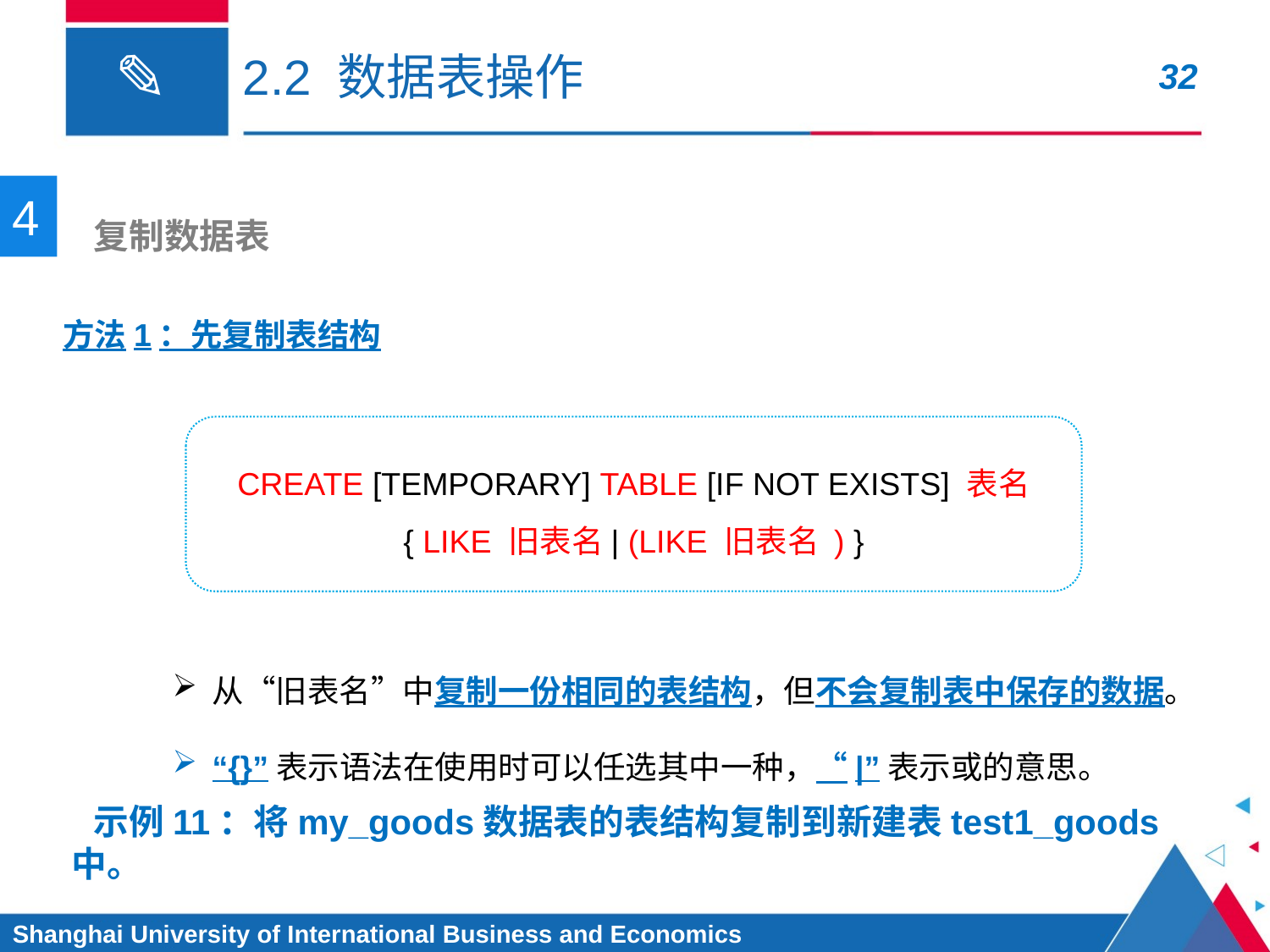

# 2.2 数据表操作

4
  复制数据表
方法1：先复制表结构

CREATE [TEMPORARY] TABLE [IF NOT EXISTS] 表名
{ LIKE 旧表名| (LIKE 旧表名 ) }
从“旧表名”中复制一份相同的表结构，但不会复制表中保存的数据。
“{}”表示语法在使用时可以任选其中一种，“|”表示或的意思。
  示例11：将my_goods数据表的表结构复制到新建表test1_goods中。